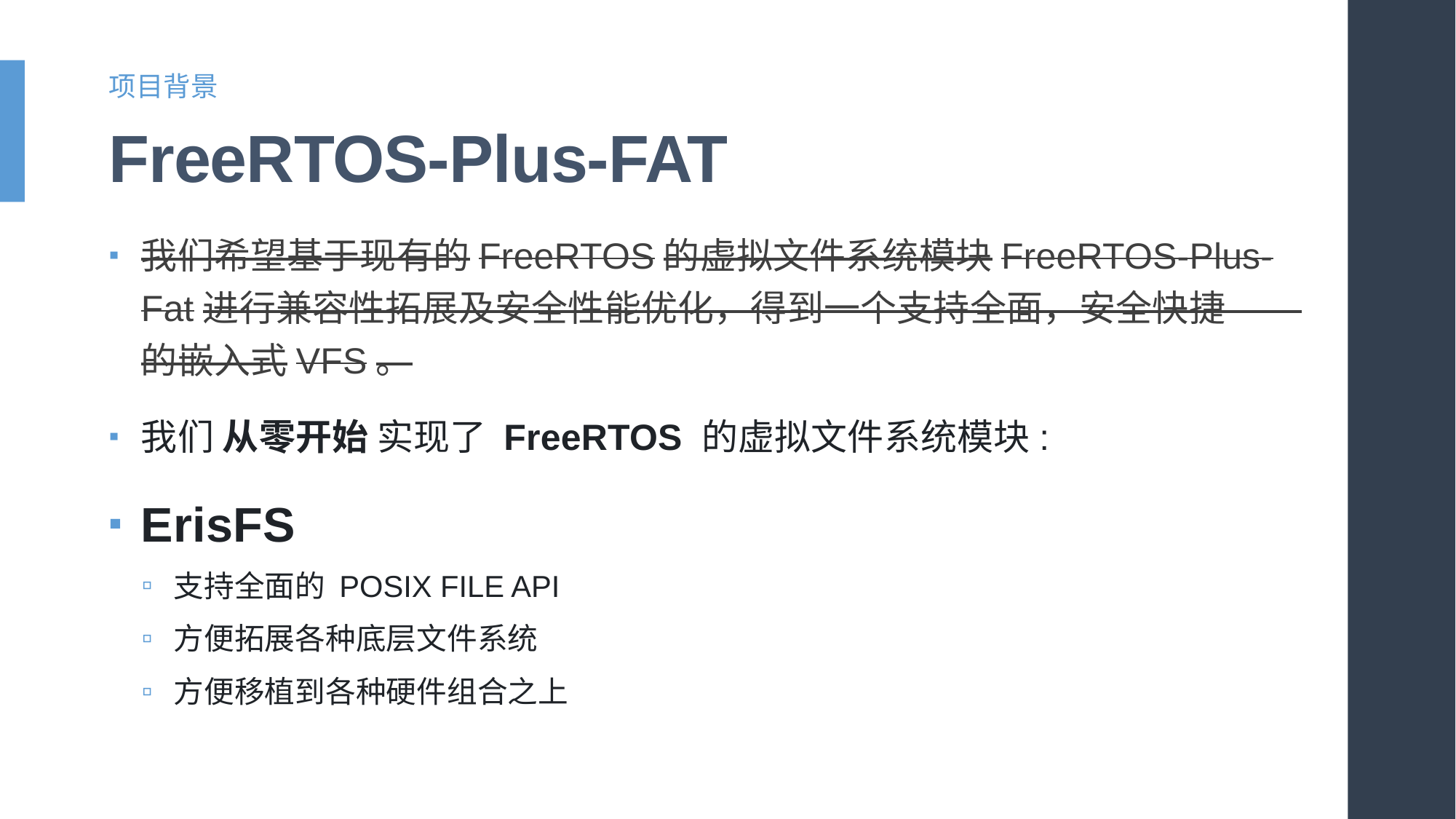

项目背景
# FreeRTOS-Plus-FAT
我们希望基于现有的FreeRTOS的虚拟文件系统模块FreeRTOS-Plus-Fat进行兼容性拓展及安全性能优化，得到一个支持全面，安全快捷          的嵌入式VFS。
我们 从零开始 实现了 FreeRTOS 的虚拟文件系统模块:
ErisFS
支持全面的 POSIX FILE API
方便拓展各种底层文件系统
方便移植到各种硬件组合之上